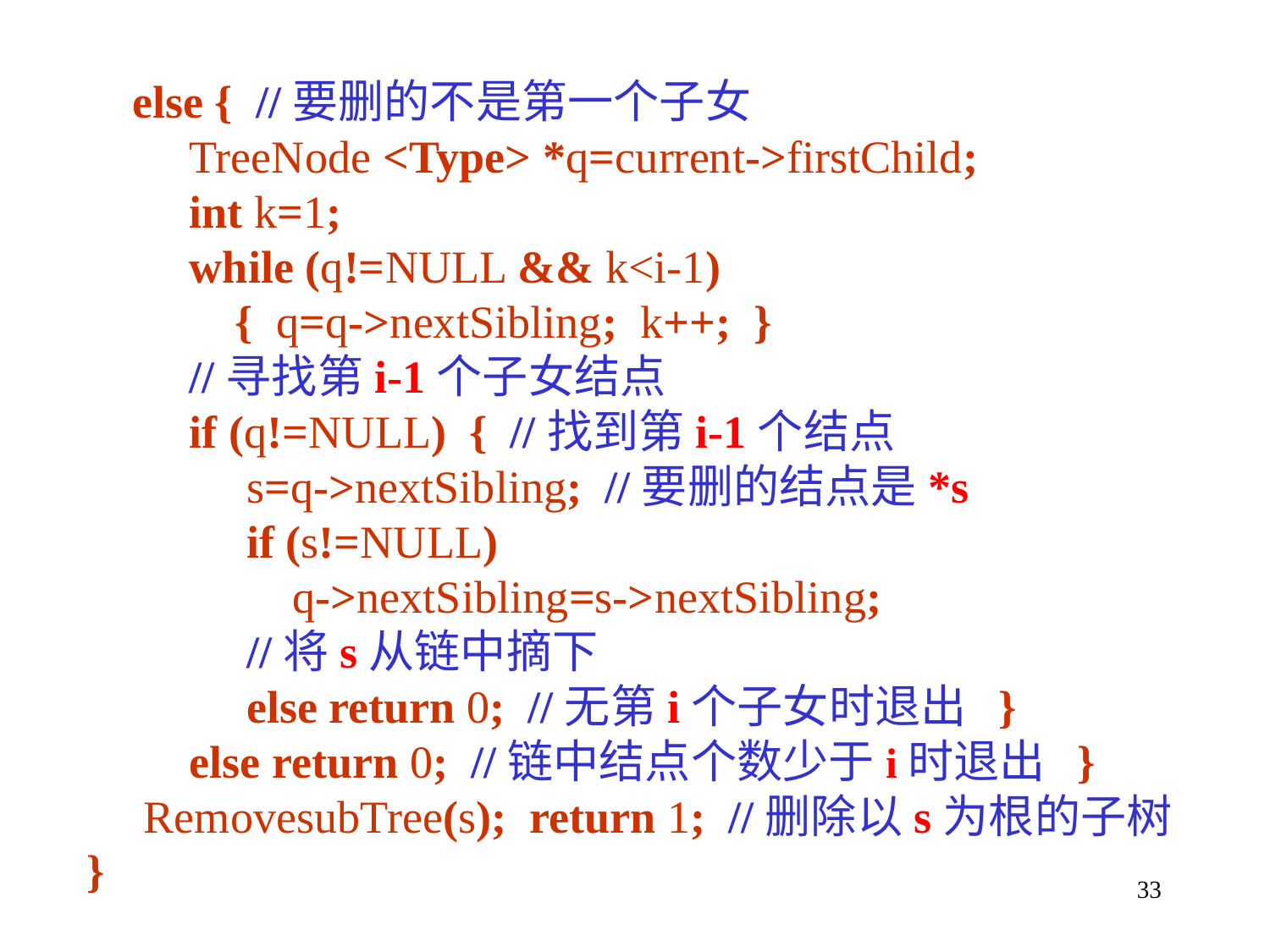

else {  //要删的不是第一个子女
         TreeNode <Type> *q=current->firstChild;
         int k=1;
         while (q!=NULL && k<i-1)
             {  q=q->nextSibling;  k++;  }
         //寻找第i-1个子女结点
         if (q!=NULL)  {  //找到第i-1个结点
              s=q->nextSibling;  //要删的结点是*s
              if (s!=NULL)
                  q->nextSibling=s->nextSibling;
              //将s从链中摘下
              else return 0;  //无第i个子女时退出  }
         else return 0;  //链中结点个数少于i时退出  }
     RemovesubTree(s);  return 1;  //删除以s为根的子树
}
33